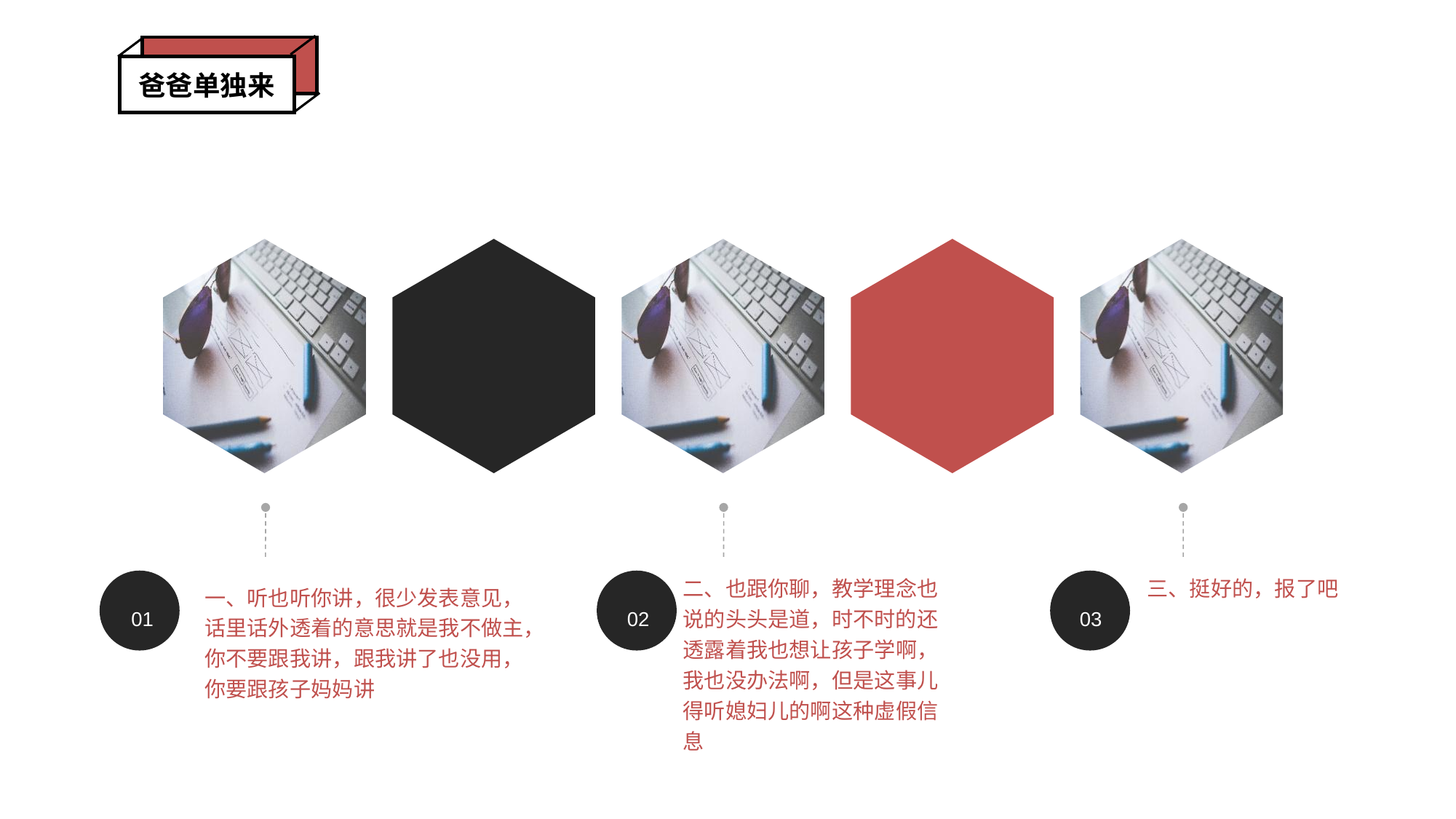

爸爸单独来

二、也跟你聊，教学理念也说的头头是道，时不时的还透露着我也想让孩子学啊，我也没办法啊，但是这事儿得听媳妇儿的啊这种虚假信息
三、挺好的，报了吧
一、听也听你讲，很少发表意见，话里话外透着的意思就是我不做主，你不要跟我讲，跟我讲了也没用，你要跟孩子妈妈讲
03
01
02